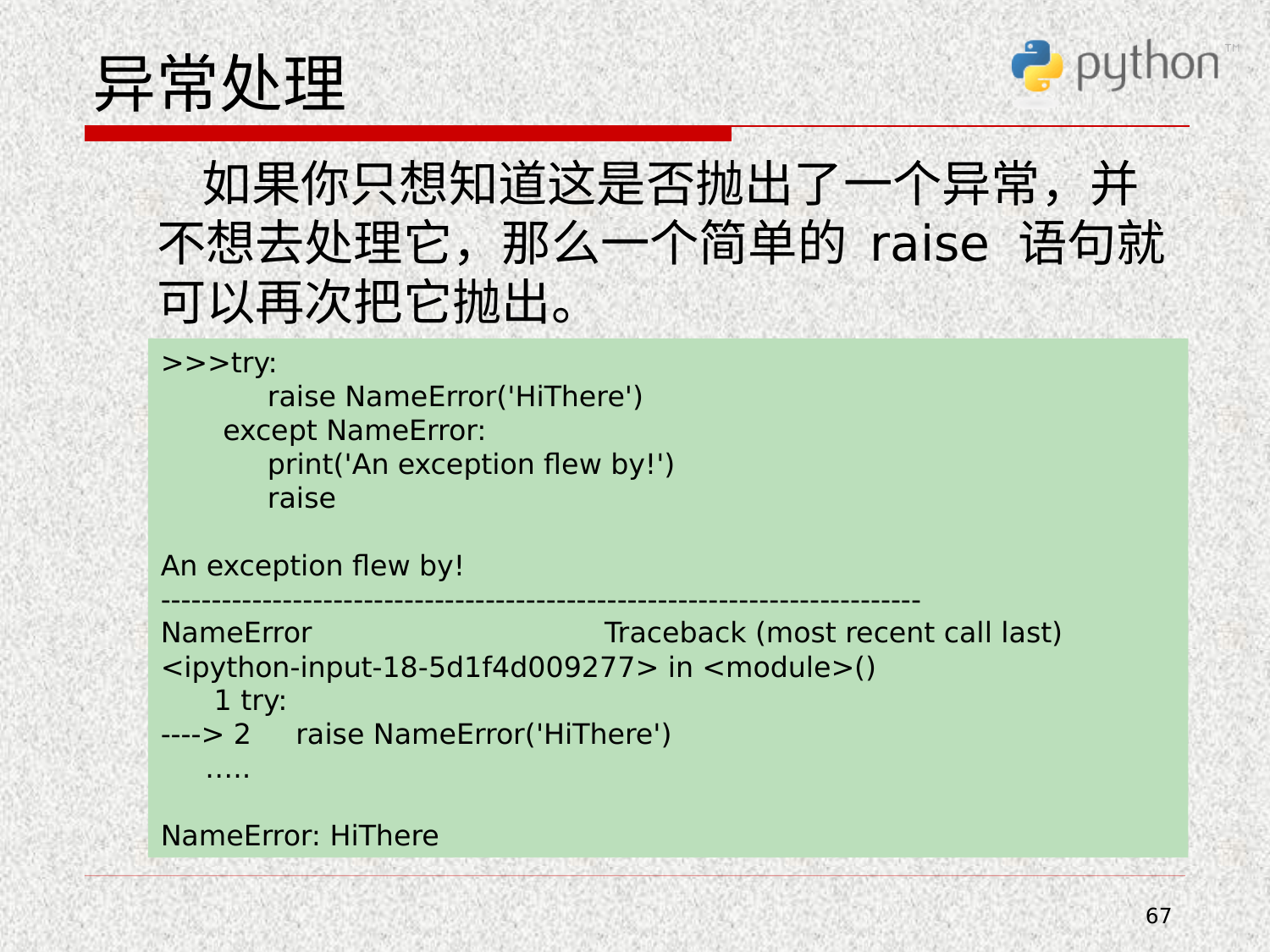

# 异常处理
         如果你只想知道这是否抛出了一个异常，并不想去处理它，那么一个简单的 raise 语句就可以再次把它抛出。

>>>try:
            raise NameError('HiThere')
       except NameError:
            print('An exception flew by!')
            raise

An exception flew by!
---------------------------------------------------------------------------
NameError                                 Traceback (most recent call last)
<ipython-input-18-5d1f4d009277> in <module>()
      1 try:
----> 2     raise NameError('HiThere')
     …..

NameError: HiThere
67